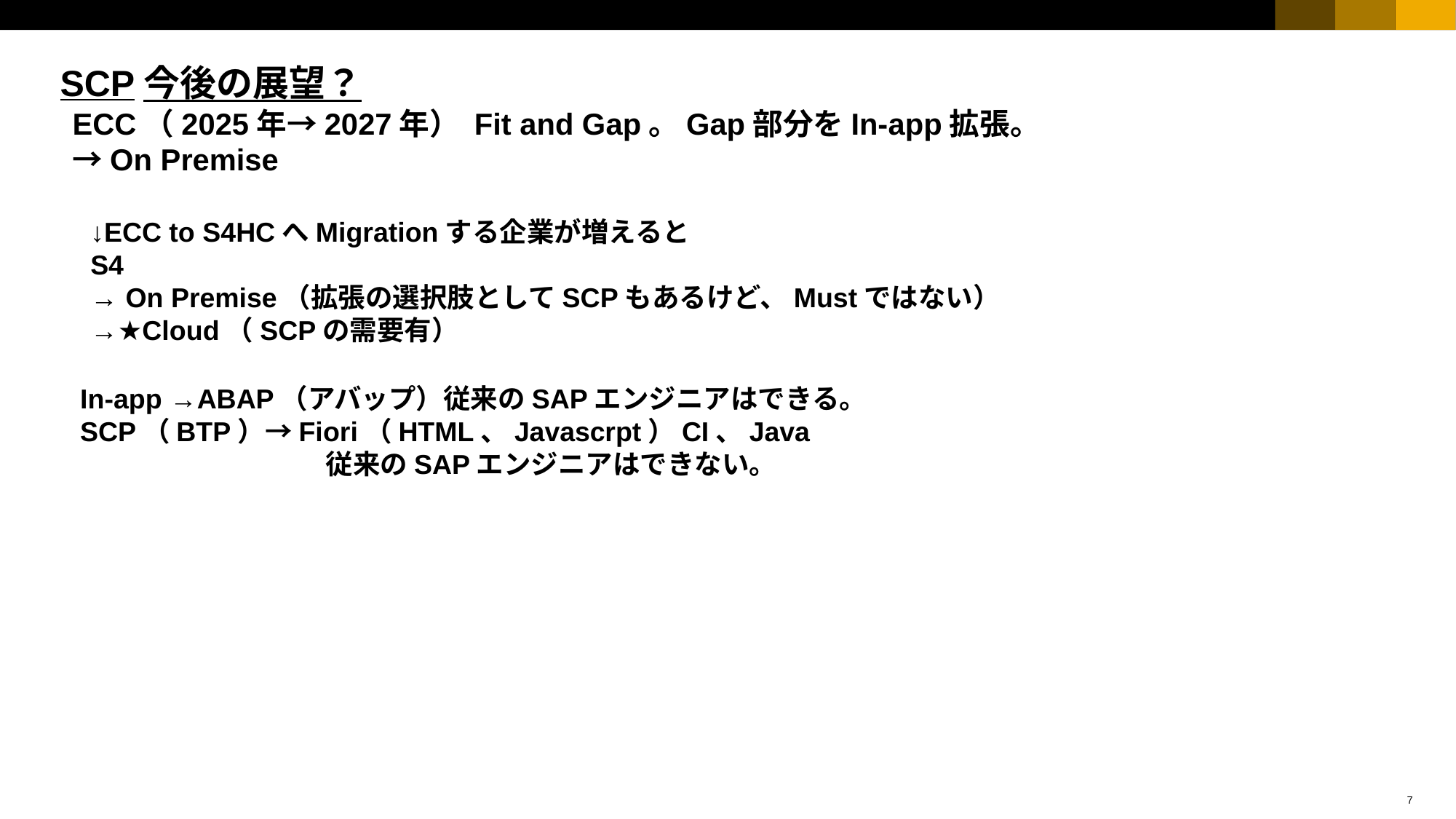

SCP今後の展望？
# ECC（2025年→2027年） Fit and Gap。Gap部分をIn-app拡張。 →On Premise
↓ECC to S4HCへMigrationする企業が増えると
S4
→ On Premise（拡張の選択肢としてSCPもあるけど、Mustではない）
→★Cloud（SCPの需要有）
In-app →ABAP（アバップ）従来のSAPエンジニアはできる。
SCP（BTP）→Fiori（HTML、Javascrpt）CI、Java
　　　　　　　　　従来のSAPエンジニアはできない。